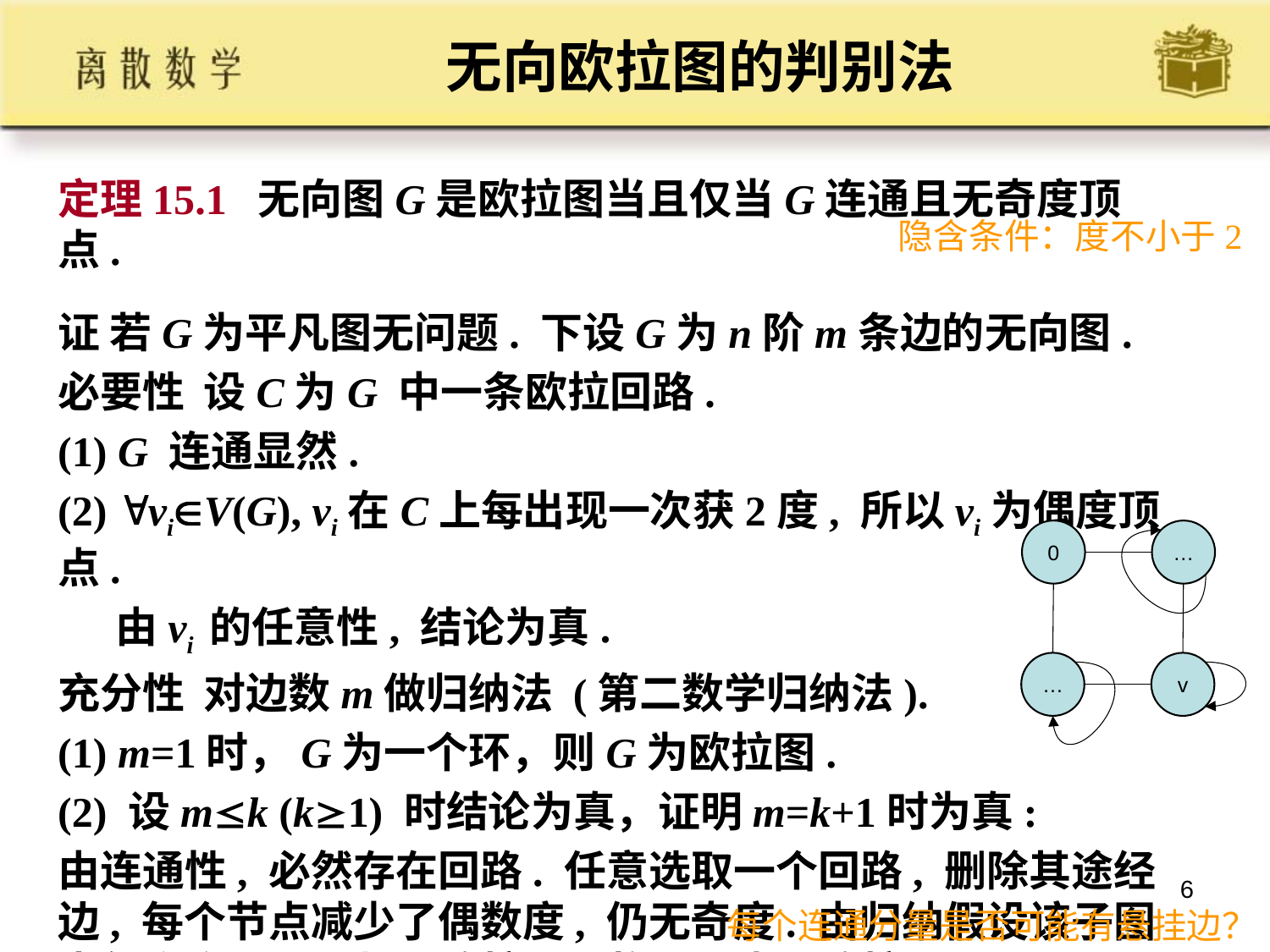

# 无向欧拉图的判别法
定理15.1  无向图G是欧拉图当且仅当G连通且无奇度顶点.
证 若G为平凡图无问题. 下设G为n阶m条边的无向图.
必要性  设C为G 中一条欧拉回路.
(1) G 连通显然.
(2) ∀vi∈V(G), vi在C上每出现一次获2度, 所以vi为偶度顶点.
     由vi 的任意性, 结论为真.
充分性  对边数m做归纳法 (第二数学归纳法).
(1) m=1时，G为一个环，则G为欧拉图.
(2) 设m≤k (k≥1) 时结论为真，证明m=k+1时为真:
由连通性, 必然存在回路. 任意选取一个回路, 删除其途经边, 每个节点减少了偶数度, 仍无奇度. 由归纳假设该子图中每个连通分量都是欧拉图, 故原图也是欧拉图.
隐含条件：度不小于2
0
…
v
…
6
每个连通分量是否可能有悬挂边？